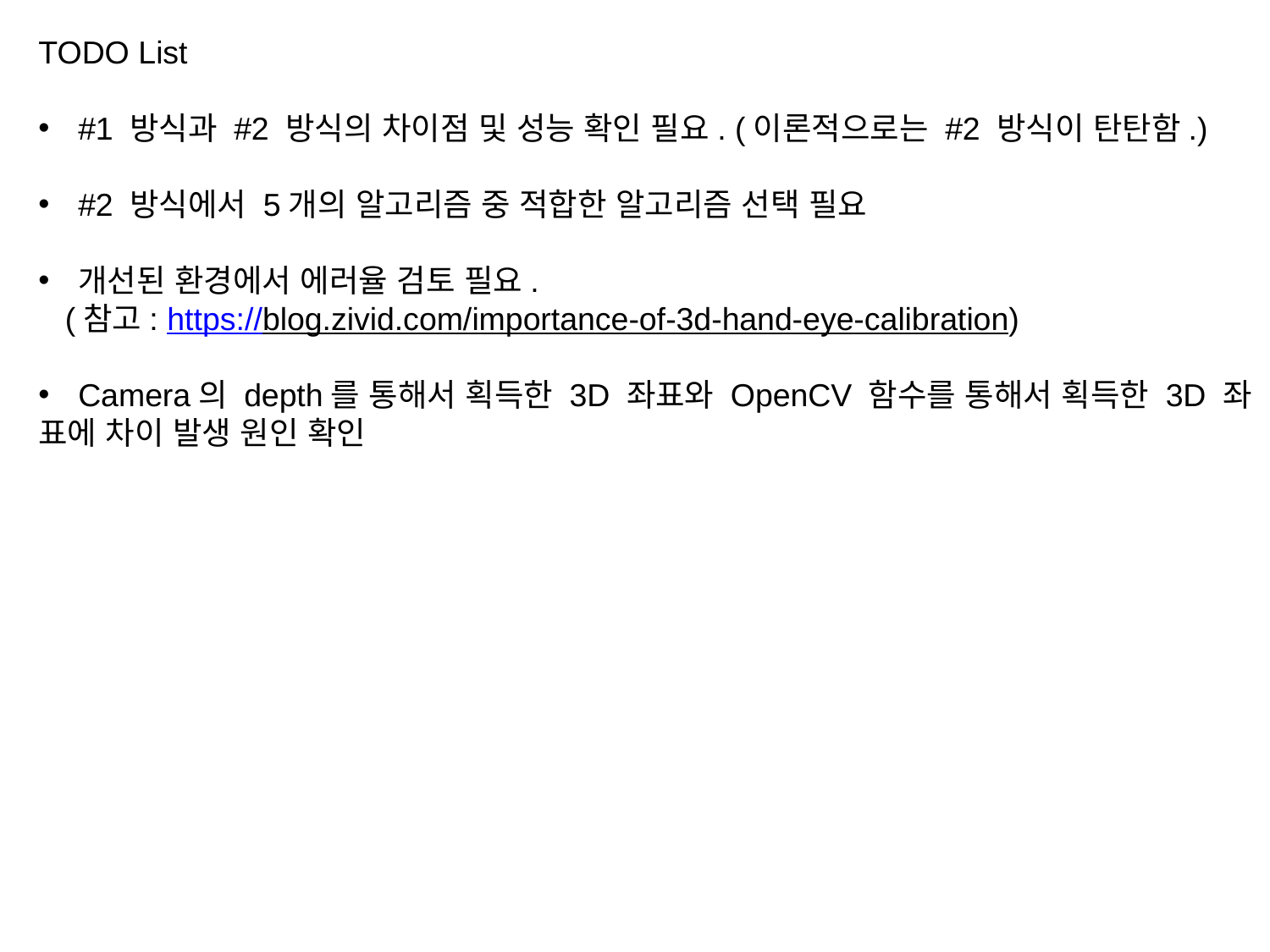

TODO List

#1 방식과 #2 방식의 차이점 및 성능 확인 필요. (이론적으로는 #2 방식이 탄탄함.)

#2 방식에서 5개의 알고리즘 중 적합한 알고리즘 선택 필요

개선된 환경에서 에러율 검토 필요.
   (참고: https://blog.zivid.com/importance-of-3d-hand-eye-calibration)

Camera의 depth를 통해서 획득한 3D 좌표와 OpenCV 함수를 통해서 획득한 3D 좌
표에 차이 발생 원인 확인